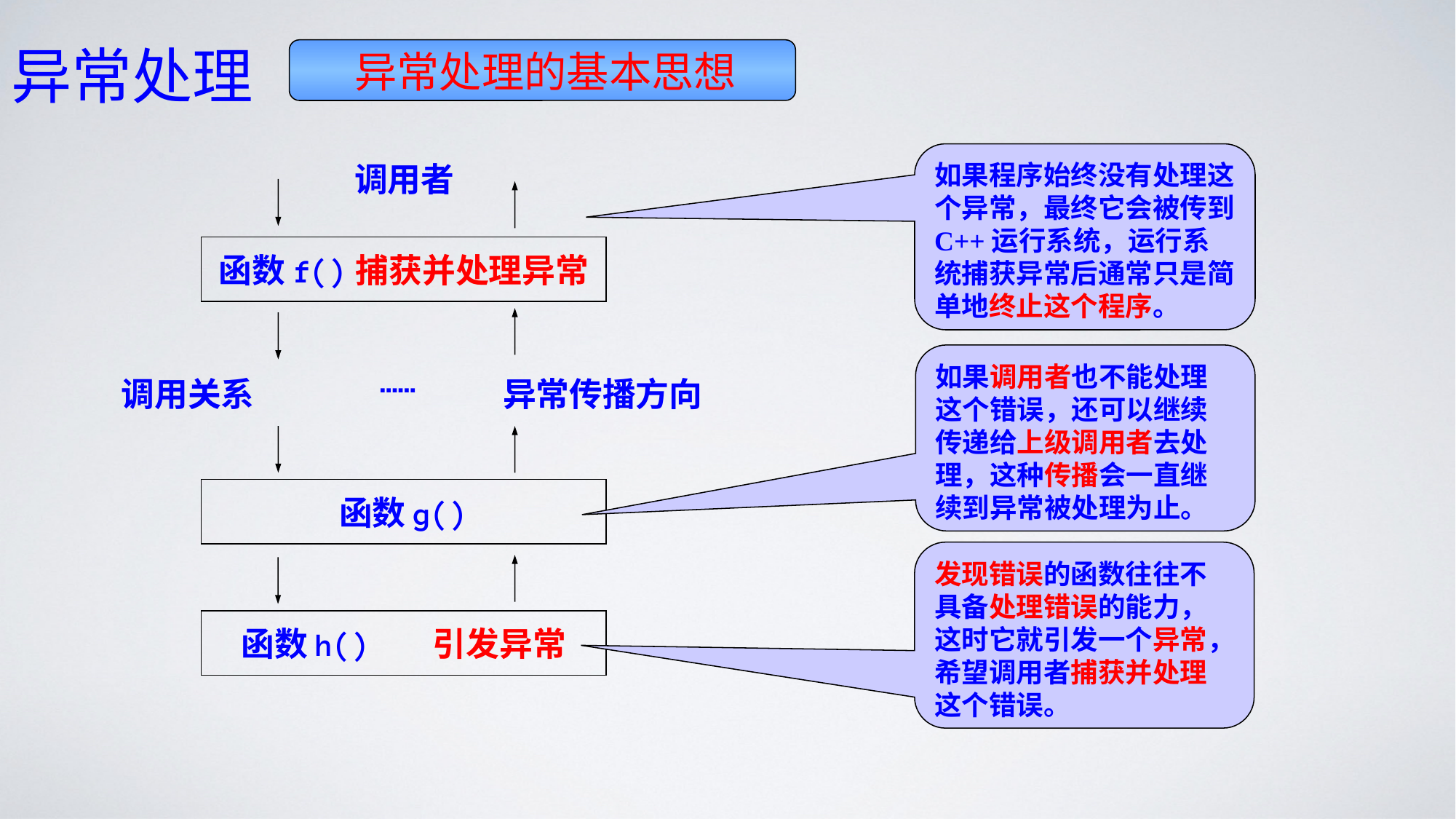

# 异常处理

异常处理的基本思想
如果程序始终没有处理这个异常，最终它会被传到C++运行系统，运行系统捕获异常后通常只是简单地终止这个程序。
调用者

函数f()捕获并处理异常

……
调用关系
异常传播方向

函数g()

函数h()   引发异常
如果调用者也不能处理这个错误，还可以继续传递给上级调用者去处理，这种传播会一直继续到异常被处理为止。
发现错误的函数往往不具备处理错误的能力，这时它就引发一个异常，希望调用者捕获并处理这个错误。